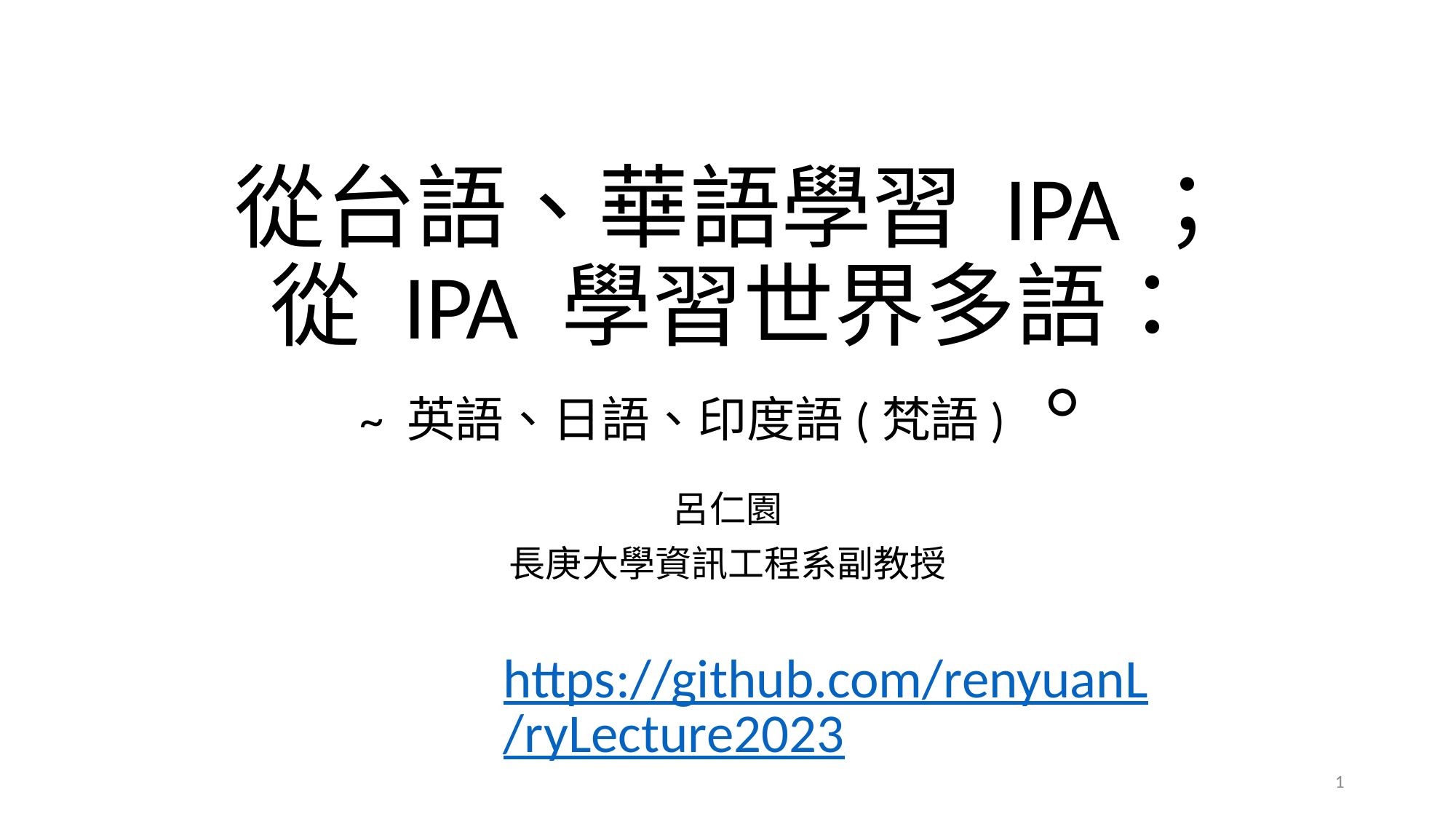

# 從台語、華語學習 IPA； 從 IPA 學習世界多語： ~ 英語、日語、印度語(梵語)。
呂仁園
長庚大學資訊工程系副教授
https://github.com/renyuanL/ryLecture2023
1